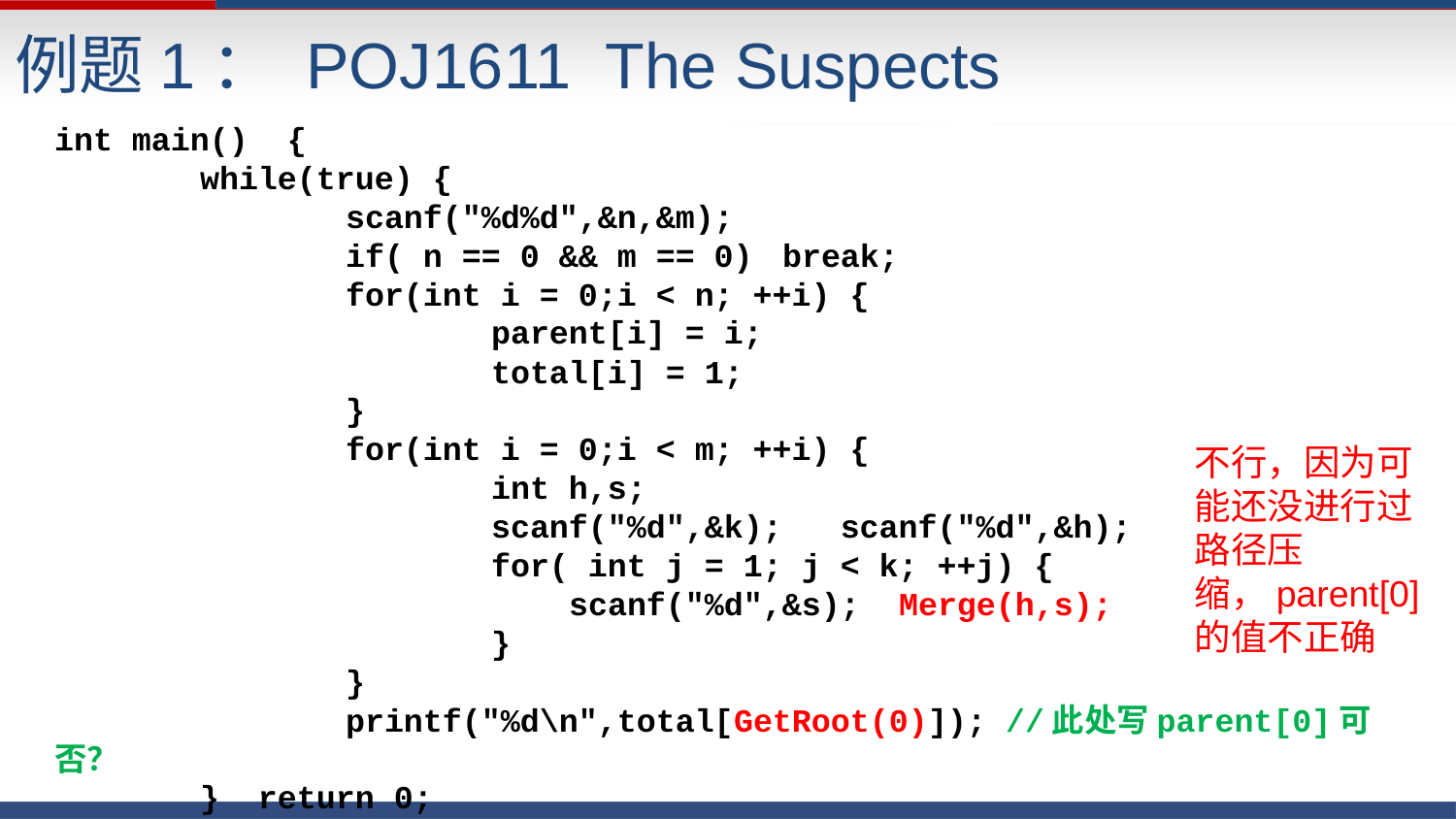

# 例题1： POJ1611  The Suspects
int main()  {
	while(true) {
		scanf("%d%d",&n,&m);
		if( n == 0 && m == 0)	break;
		for(int i = 0;i < n; ++i) {
			parent[i] = i;
			total[i] = 1;
		}
		for(int i = 0;i < m; ++i) {
			int h,s;
			scanf("%d",&k);   scanf("%d",&h);
			for( int j = 1; j < k; ++j) {
 			    scanf("%d",&s);  Merge(h,s);
			}
		}
		printf("%d\n",total[GetRoot(0)]); //此处写parent[0]可否？
	}  return 0;
}
不行，因为可能还没进行过路径压缩，parent[0]的值不正确